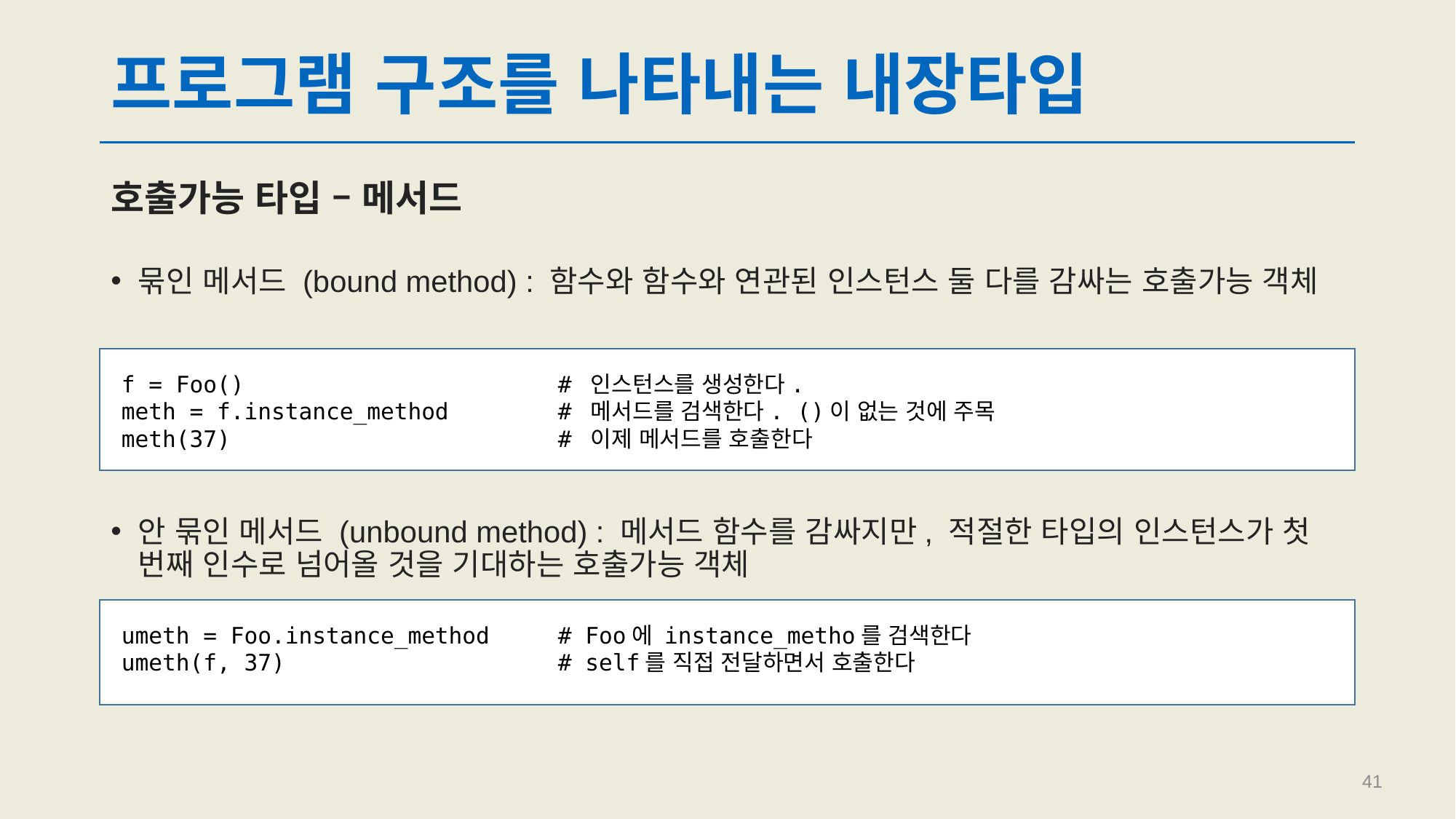

# 프로그램 구조를 나타내는 내장타입
호출가능 타입 – 메서드

묶인 메서드 (bound method) : 함수와 함수와 연관된 인스턴스 둘 다를 감싸는 호출가능 객체
f = Foo()			# 인스턴스를 생성한다.
meth = f.instance_method	# 메서드를 검색한다. ()이 없는 것에 주목
meth(37)			# 이제 메서드를 호출한다
안 묶인 메서드 (unbound method) : 메서드 함수를 감싸지만, 적절한 타입의 인스턴스가 첫 번째 인수로 넘어올 것을 기대하는 호출가능 객체
umeth = Foo.instance_method	# Foo에 instance_metho를 검색한다
umeth(f, 37)			# self를 직접 전달하면서 호출한다
41